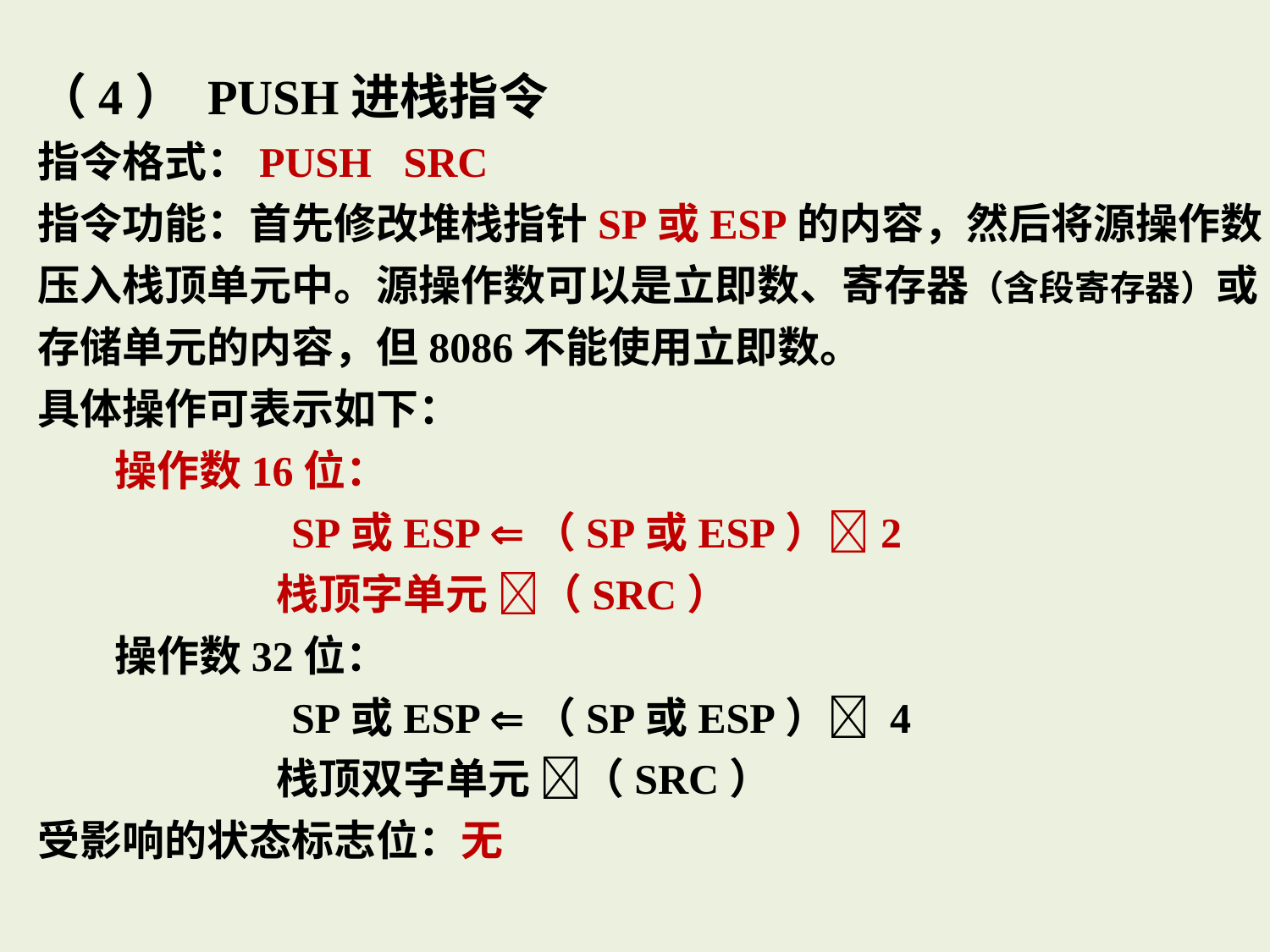

（4） PUSH进栈指令
指令格式：PUSH   SRC
指令功能：首先修改堆栈指针SP或ESP的内容，然后将源操作数压入栈顶单元中。源操作数可以是立即数、寄存器（含段寄存器）或存储单元的内容，但8086不能使用立即数。
具体操作可表示如下：
       操作数16位：
		SP或ESP ⇐（SP或ESP）−2
                        栈顶字单元 ⇐（SRC）
       操作数32位：
		SP或ESP ⇐（SP或ESP）− 4
                        栈顶双字单元 ⇐（SRC）
受影响的状态标志位：无
111